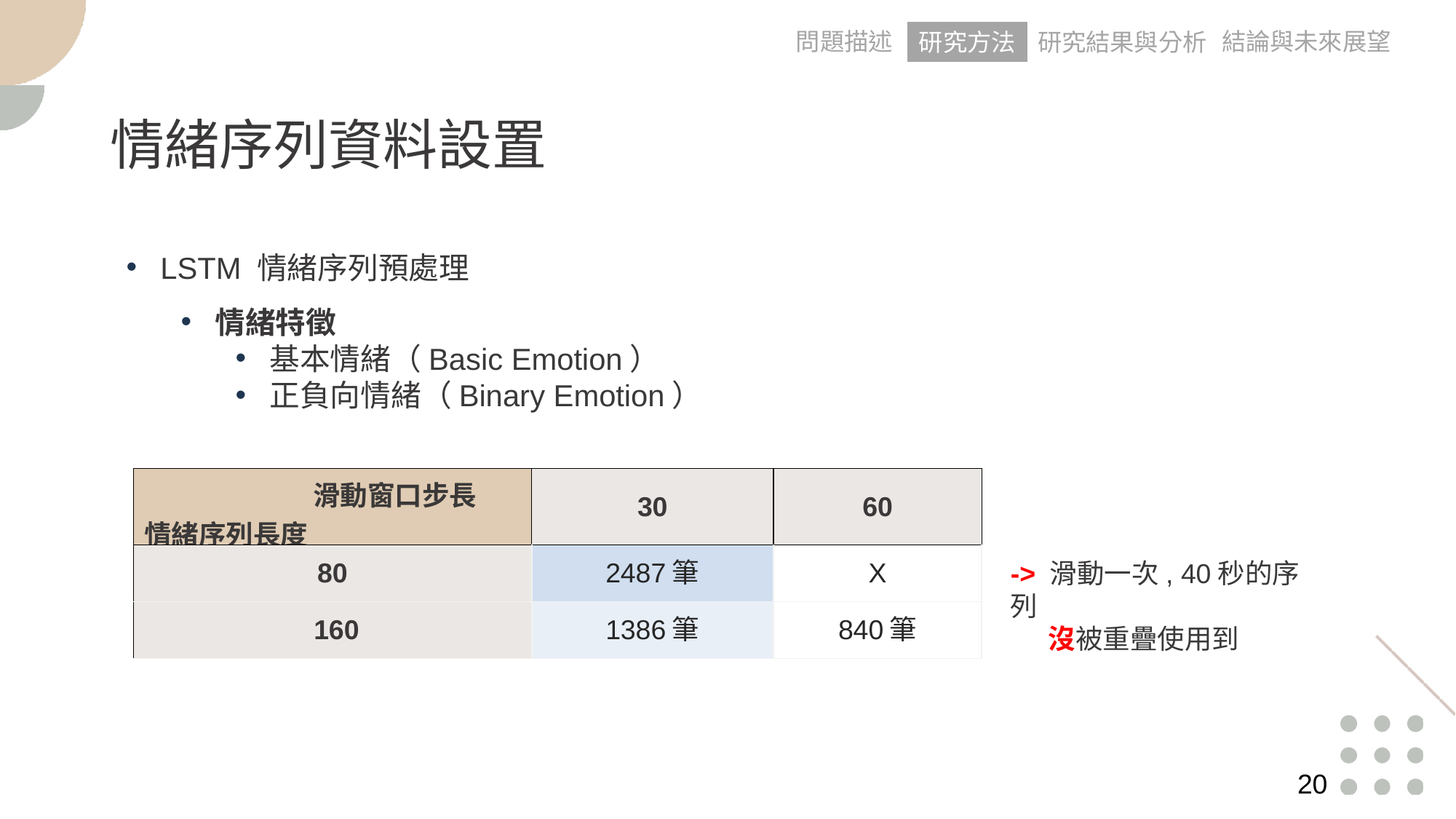

問題描述
結論與未來展望
研究方法
研究結果與分析
情緒序列資料設置
LSTM 情緒序列預處理
情緒特徵
基本情緒（Basic Emotion）
正負向情緒（Binary Emotion）

| 滑動窗口步長 情緒序列長度 | 30 | 60 |
| --- | --- | --- |
| 80 | 2487筆 | X |
| 160 | 1386筆 | 840筆 |
-> 滑動一次, 40秒的序列
     沒被重疊使用到
		20